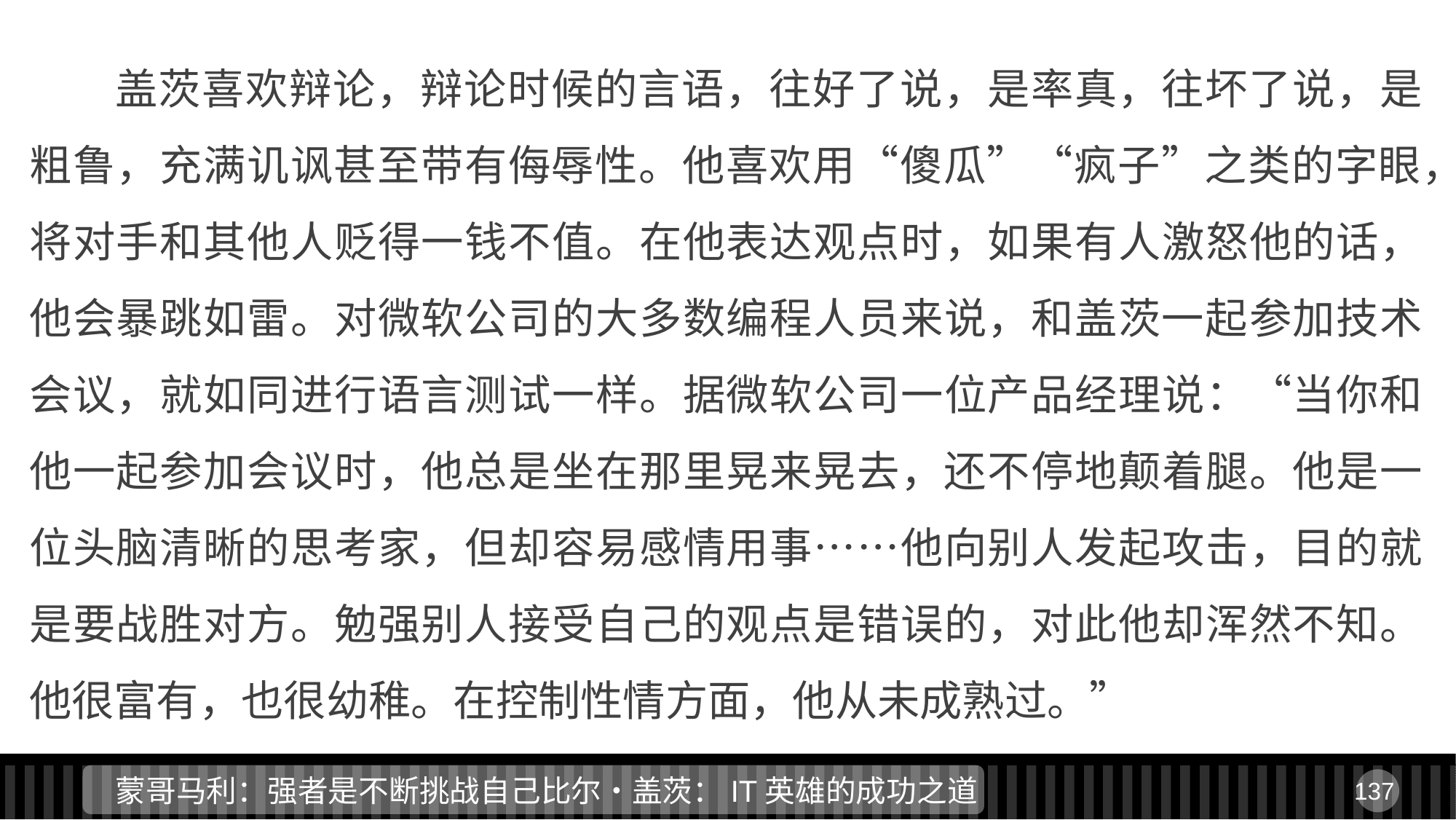

盖茨喜欢辩论，辩论时候的言语，往好了说，是率真，往坏了说，是粗鲁，充满讥讽甚至带有侮辱性。他喜欢用“傻瓜”“疯子”之类的字眼，将对手和其他人贬得一钱不值。在他表达观点时，如果有人激怒他的话，他会暴跳如雷。对微软公司的大多数编程人员来说，和盖茨一起参加技术会议，就如同进行语言测试一样。据微软公司一位产品经理说：“当你和他一起参加会议时，他总是坐在那里晃来晃去，还不停地颠着腿。他是一位头脑清晰的思考家，但却容易感情用事……他向别人发起攻击，目的就是要战胜对方。勉强别人接受自己的观点是错误的，对此他却浑然不知。他很富有，也很幼稚。在控制性情方面，他从未成熟过。”